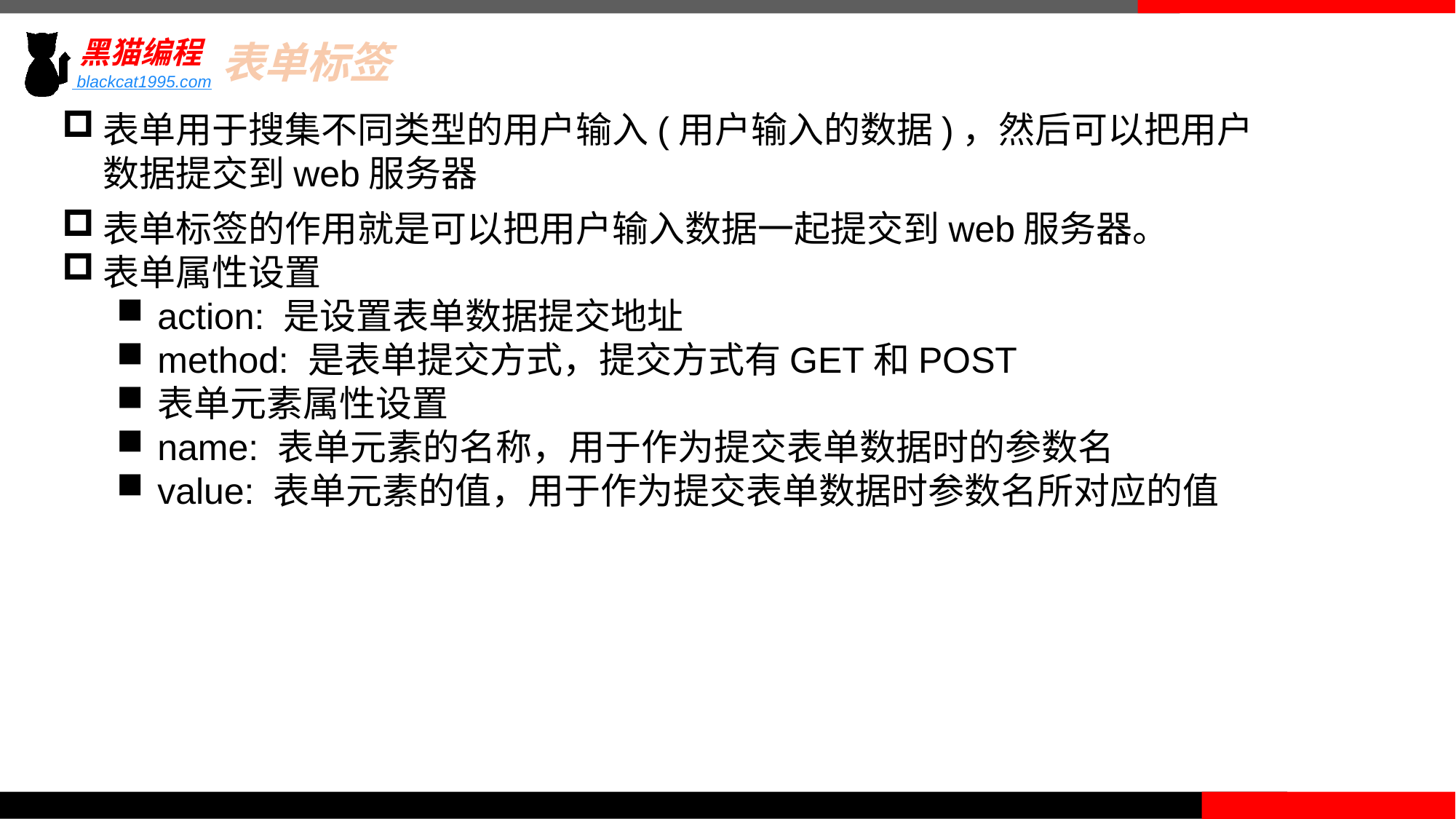

表单标签
表单用于搜集不同类型的用户输入(用户输入的数据)，然后可以把用户数据提交到web服务器
表单标签的作用就是可以把用户输入数据一起提交到web服务器。
表单属性设置
action: 是设置表单数据提交地址
method: 是表单提交方式，提交方式有GET和POST
表单元素属性设置
name: 表单元素的名称，用于作为提交表单数据时的参数名
value: 表单元素的值，用于作为提交表单数据时参数名所对应的值